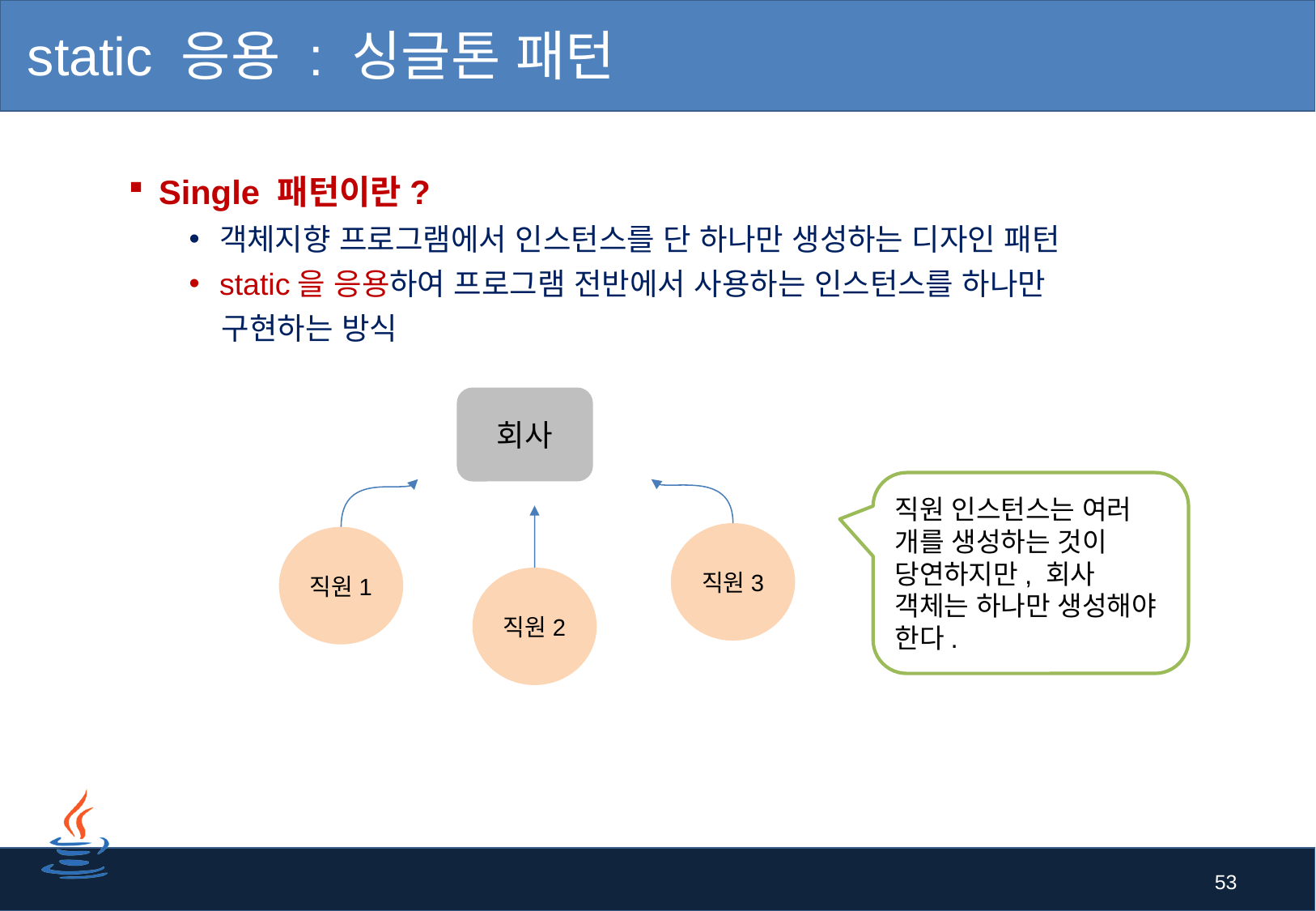

# static 응용 : 싱글톤 패턴
Single 패턴이란?
객체지향 프로그램에서 인스턴스를 단 하나만 생성하는 디자인 패턴
static을 응용하여 프로그램 전반에서 사용하는 인스턴스를 하나만
   구현하는 방식
회사
직원 인스턴스는 여러 개를 생성하는 것이 당연하지만, 회사 객체는 하나만 생성해야 한다.
직원3
직원1
직원2
53